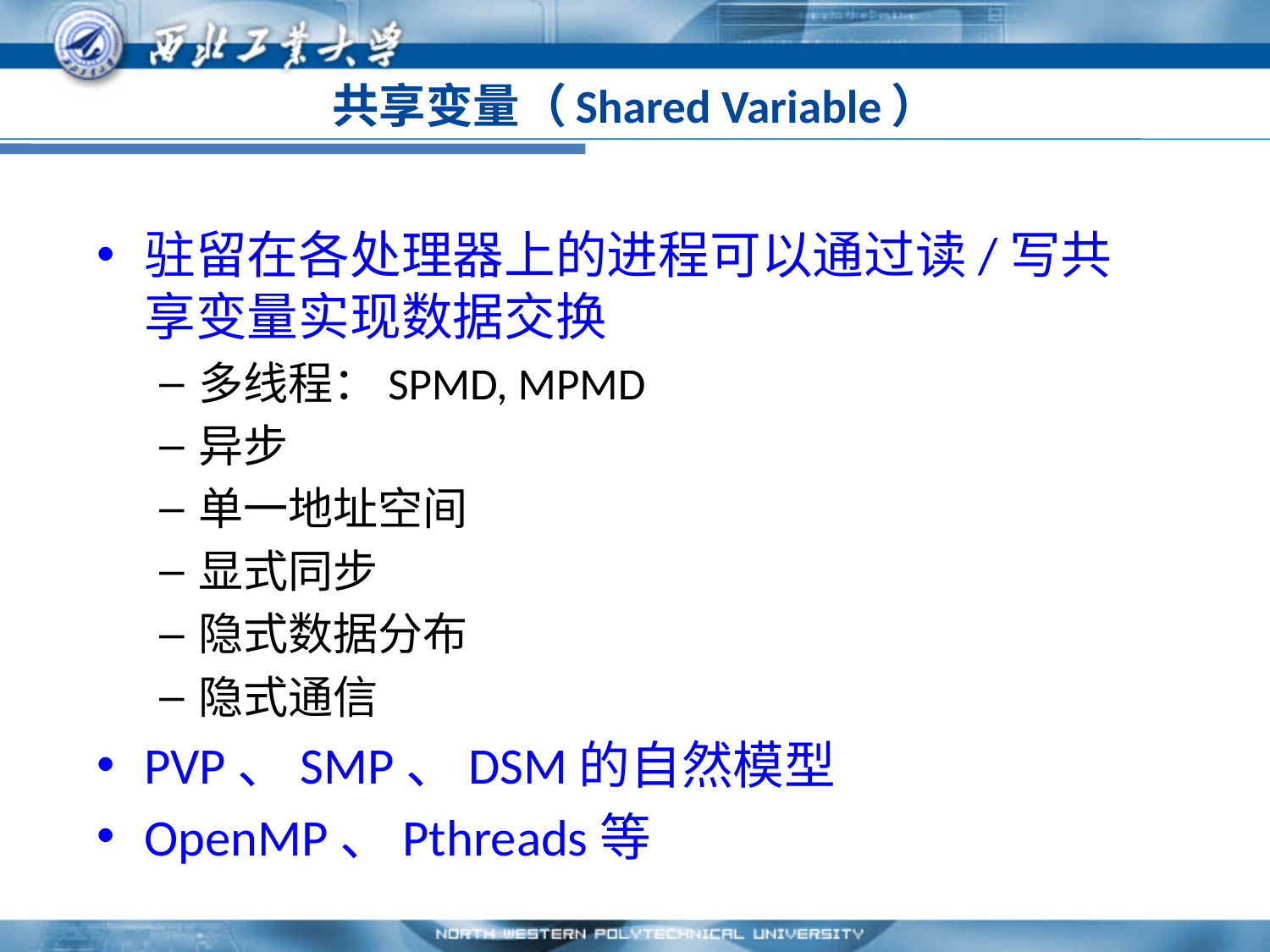

# 共享变量（Shared Variable）
驻留在各处理器上的进程可以通过读/写共享变量实现数据交换
多线程：SPMD, MPMD
异步
单一地址空间
显式同步
隐式数据分布
隐式通信
PVP、SMP、DSM的自然模型
OpenMP、Pthreads等
63